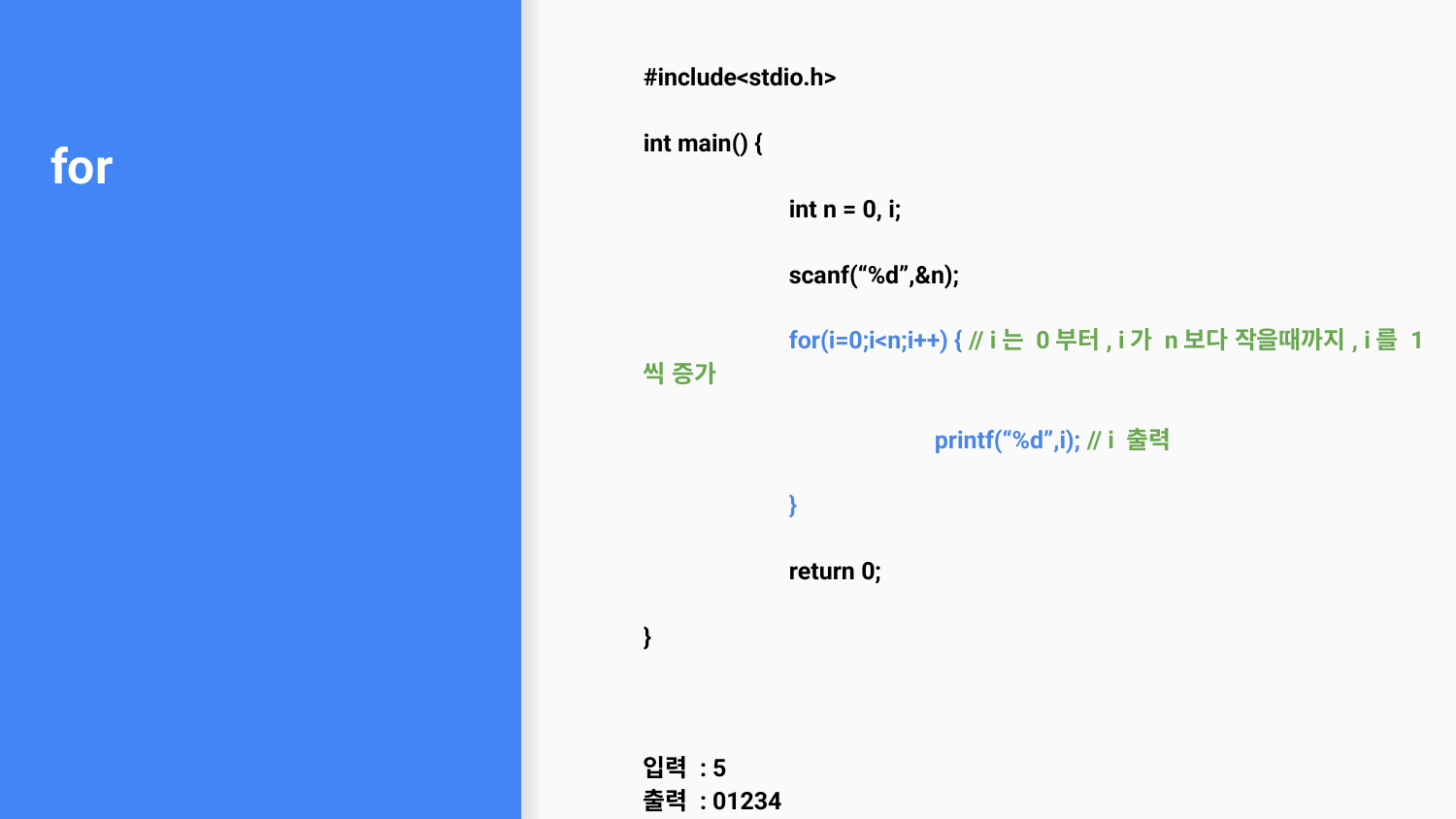

#include<stdio.h>
int main() {
	int n = 0, i;
	scanf(“%d”,&n);
	for(i=0;i<n;i++) { // i는 0부터, i가 n보다 작을때까지, i를 1씩 증가
		printf(“%d”,i); // i 출력
	}
	return 0;
}

입력 : 5
출력 : 01234
# for